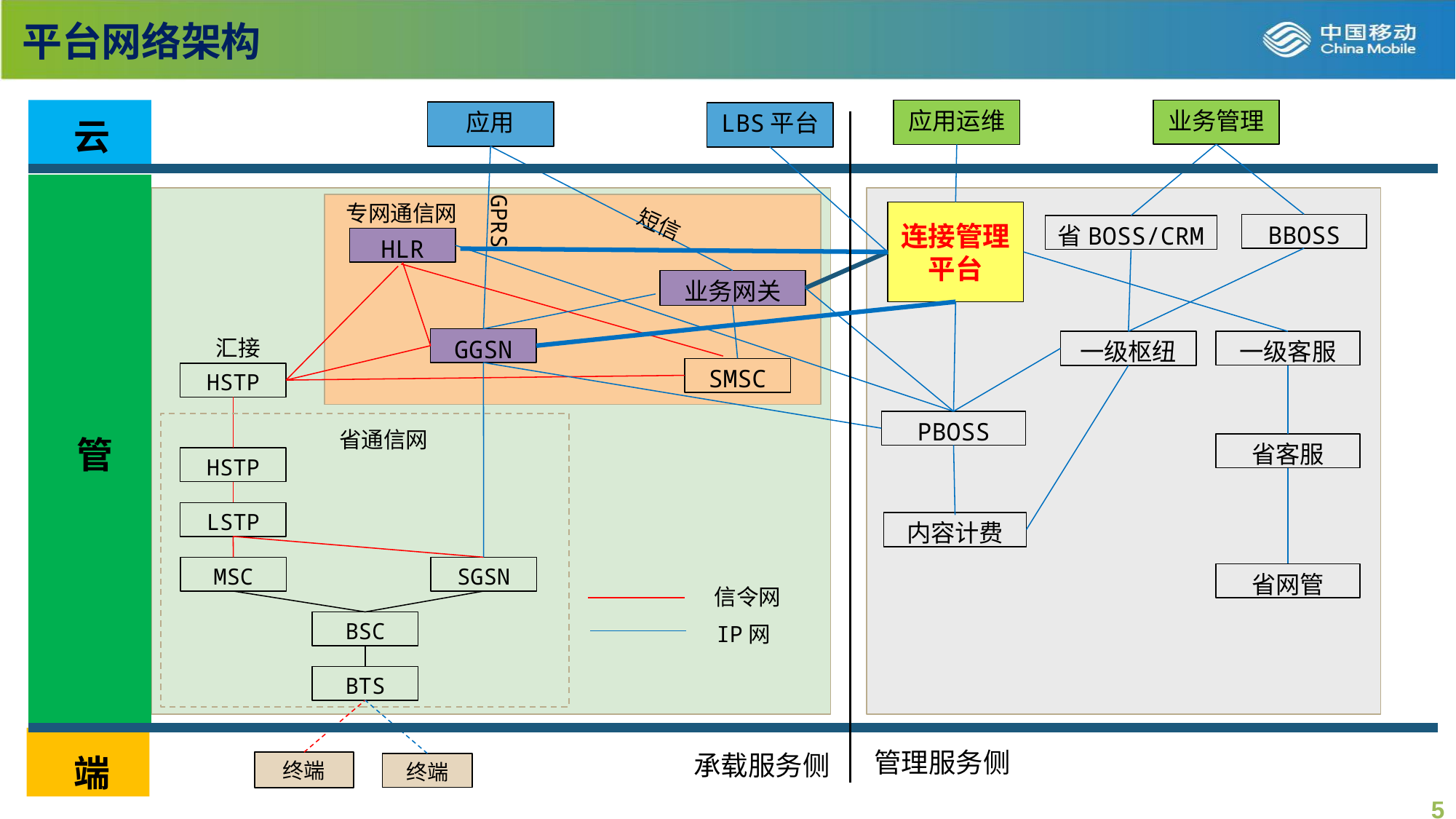

# 平台网络架构

业务管理
应用运维
应用
LBS平台
云

专网通信网

连接管理平台
GPRS
短信
BBOSS
省BOSS/CRM
HLR
业务网关
GGSN
汇接
一级客服
一级枢纽
SMSC
HSTP
PBOSS

省通信网
管
省客服
HSTP
LSTP
内容计费
MSC
SGSN
省网管
信令网
BSC
IP网
BTS

 管理服务侧
承载服务侧
端
终端
终端